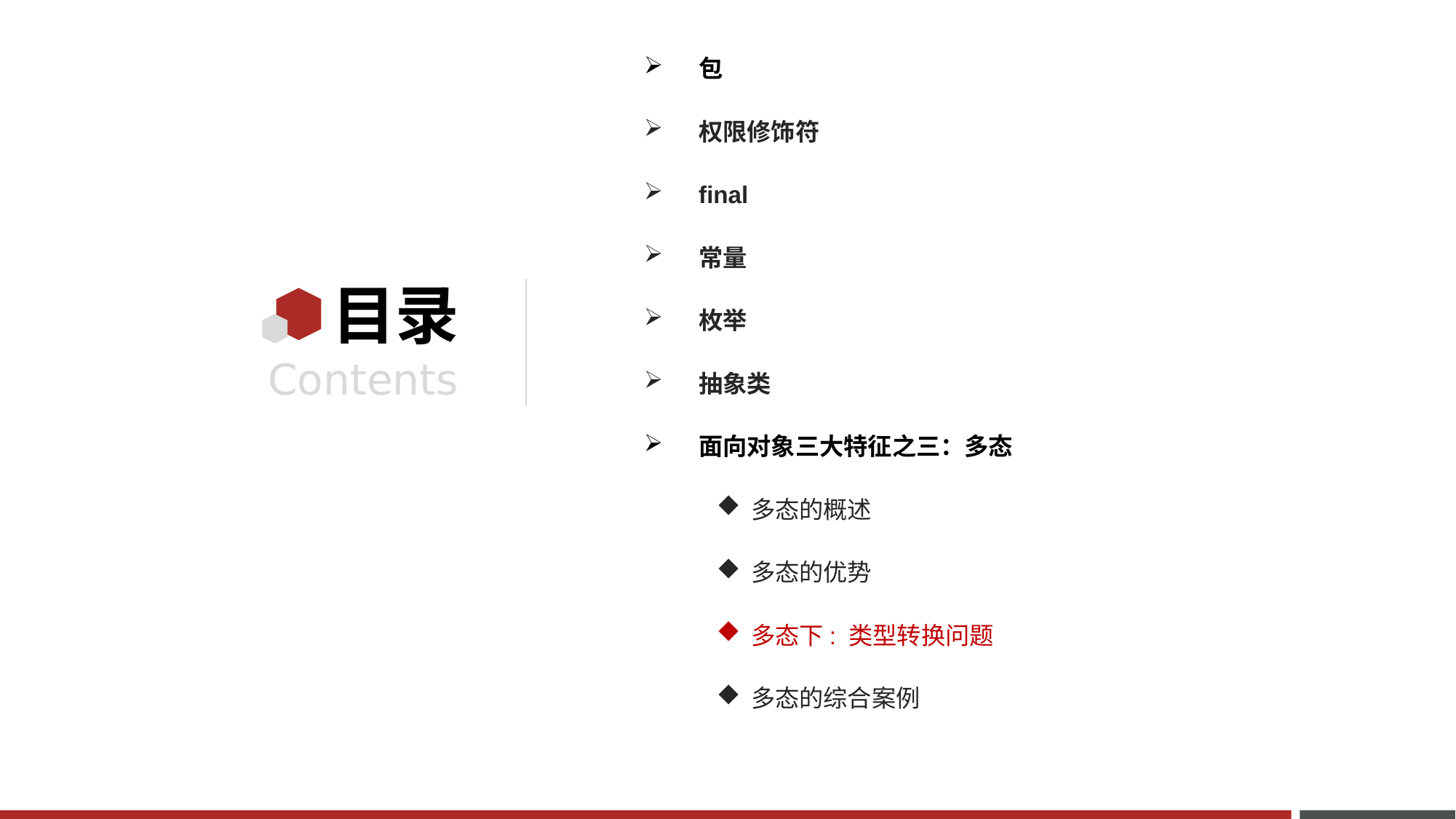

包
权限修饰符
final
常量
枚举
抽象类
面向对象三大特征之三：多态
多态的概述
多态的优势
多态下: 类型转换问题
多态的综合案例